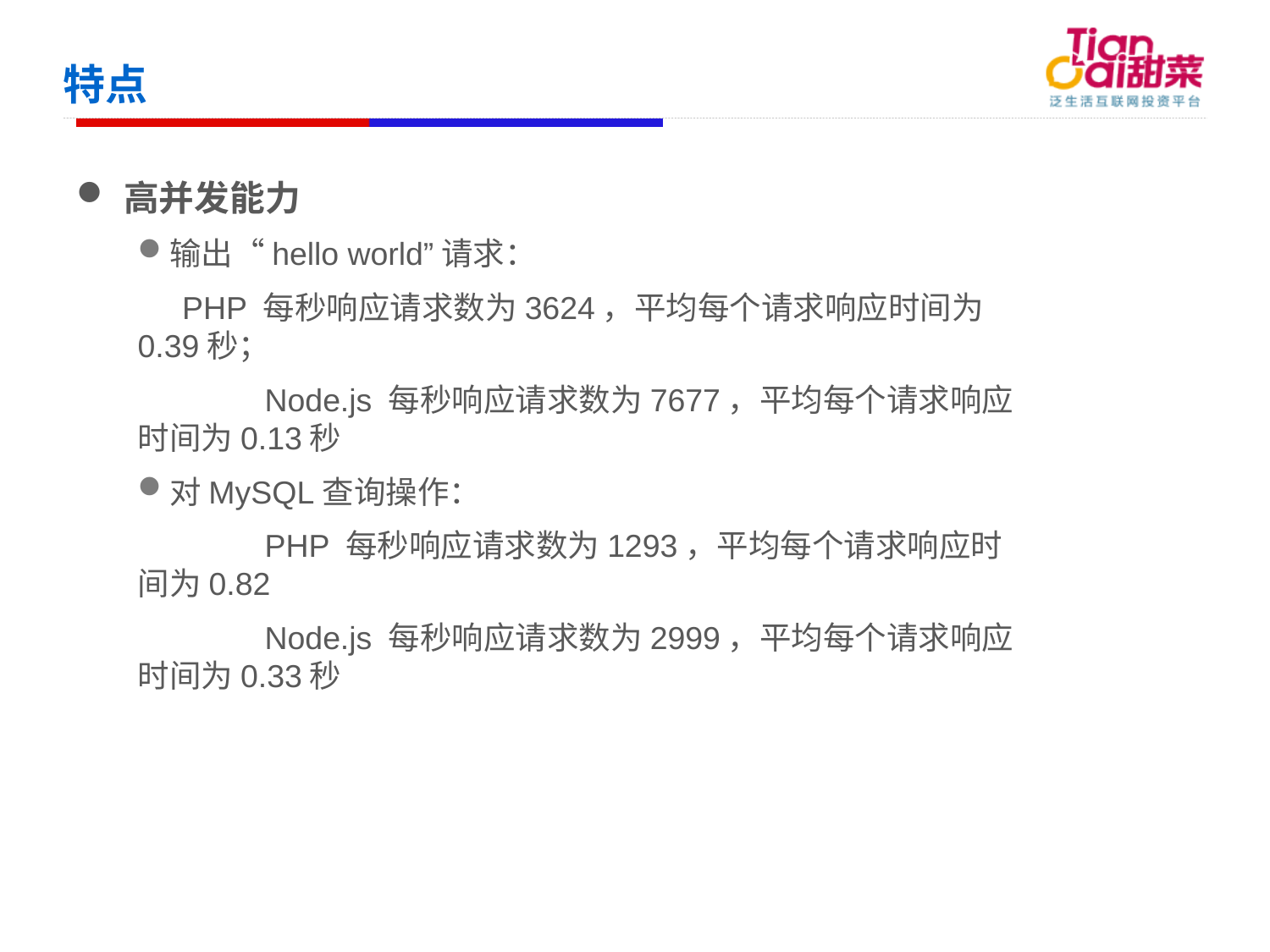

# 特点
高并发能力
输出“hello world”请求：
     PHP 每秒响应请求数为3624，平均每个请求响应时间为0.39秒；
	Node.js 每秒响应请求数为7677，平均每个请求响应时间为0.13秒
对MySQL查询操作：
	PHP 每秒响应请求数为1293，平均每个请求响应时间为0.82
	Node.js 每秒响应请求数为2999，平均每个请求响应时间为0.33秒